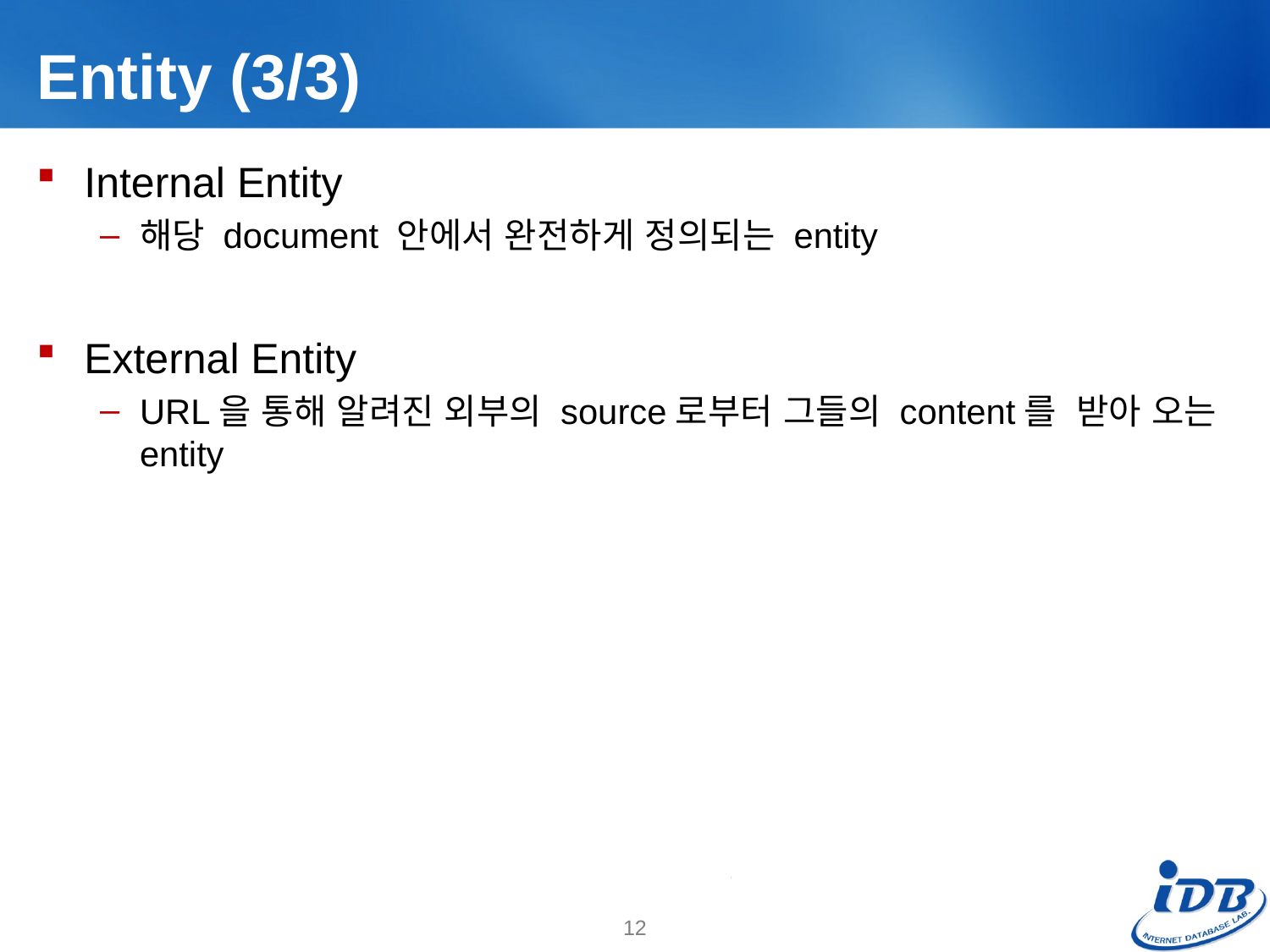

# Entity (3/3)
Internal Entity
해당 document 안에서 완전하게 정의되는 entity

External Entity
URL을 통해 알려진 외부의 source로부터 그들의 content를  받아 오는 entity
12